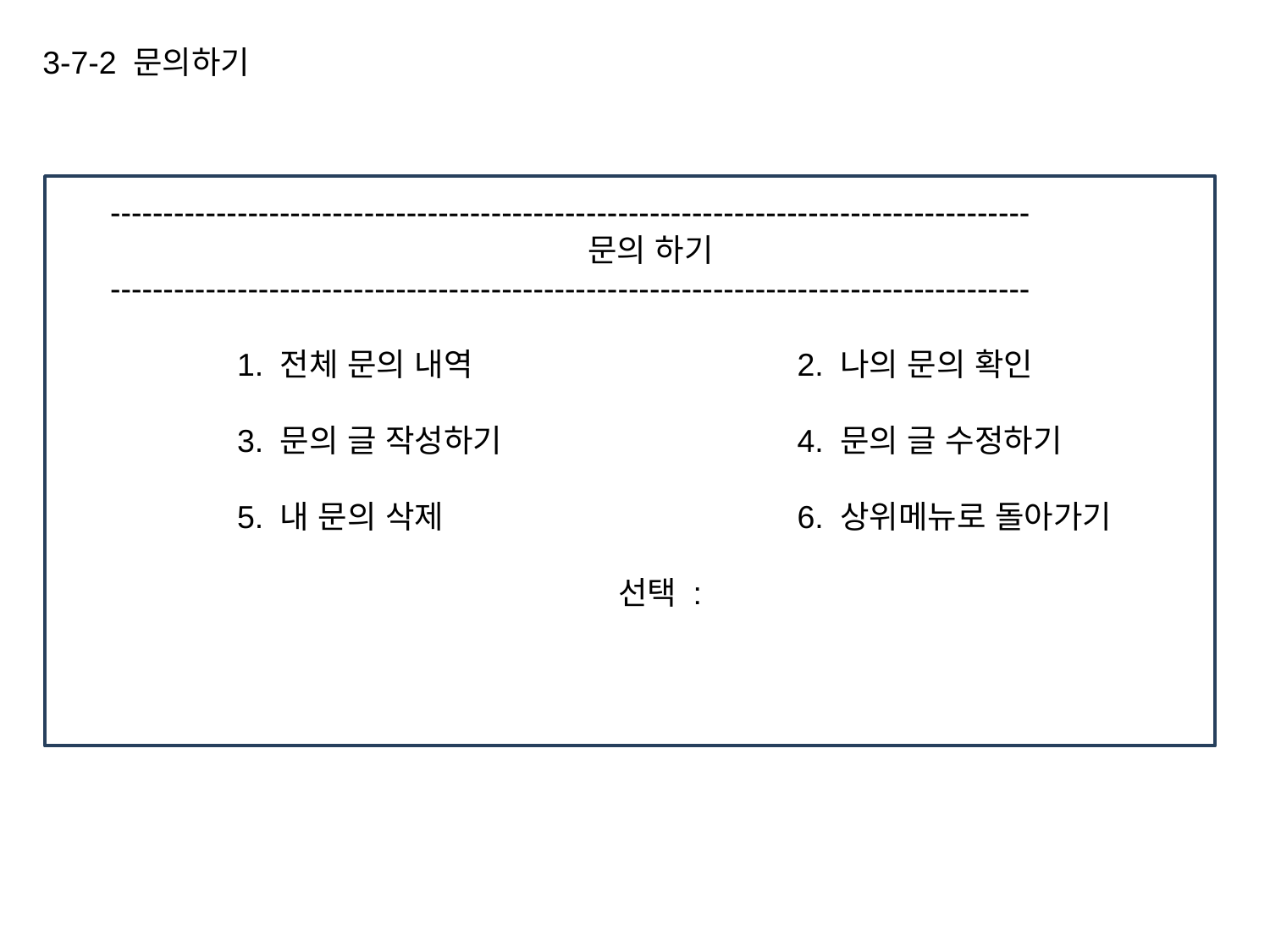

3-7-2 문의하기

---------------------------------------------------------------------------------------
			          문의 하기
---------------------------------------------------------------------------------------

	1. 전체 문의 내역			     2. 나의 문의 확인

	3. 문의 글 작성하기		     4. 문의 글 수정하기

	5. 내 문의 삭제			     6. 상위메뉴로 돌아가기

				선택 :